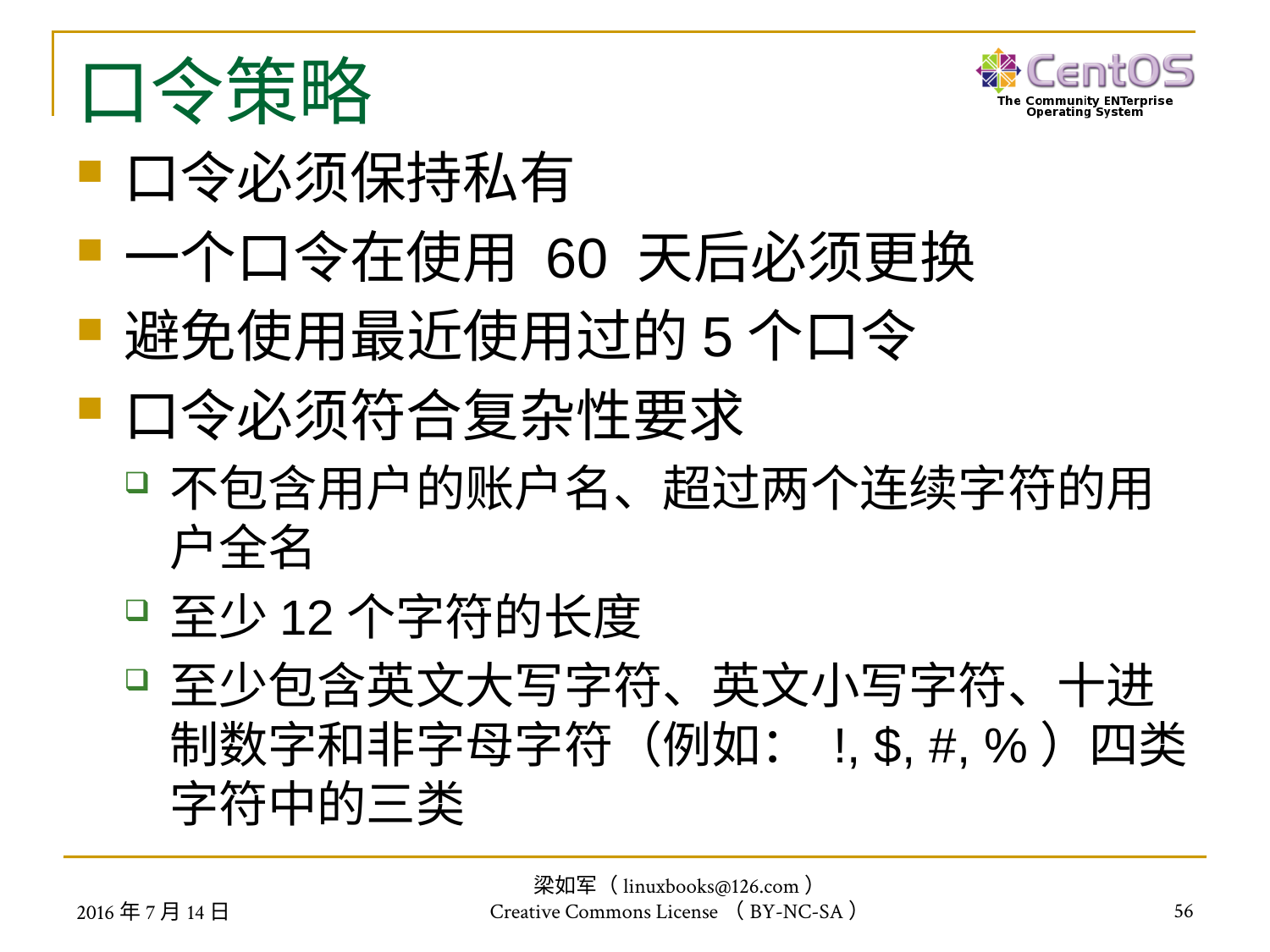

# 口令策略
口令必须保持私有
一个口令在使用 60 天后必须更换
避免使用最近使用过的5个口令
口令必须符合复杂性要求
不包含用户的账户名、超过两个连续字符的用户全名
至少12个字符的长度
至少包含英文大写字符、英文小写字符、十进制数字和非字母字符（例如： !, $, #, %）四类字符中的三类
梁如军（linuxbooks@126.com）
Creative Commons License（BY-NC-SA）
2016年7月14日
56